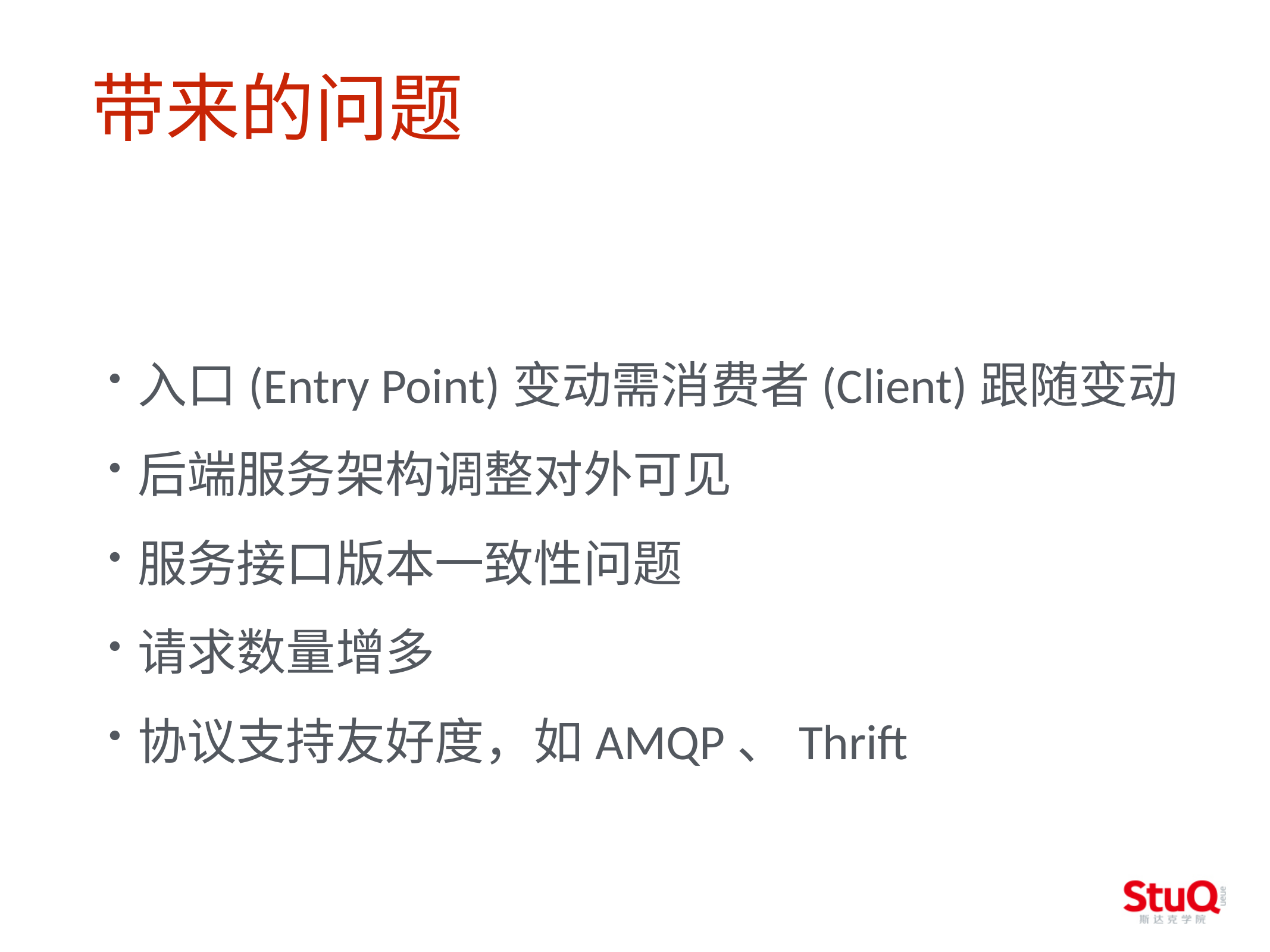

带来的问题
入口(Entry Point)变动需消费者(Client)跟随变动
后端服务架构调整对外可见
服务接口版本一致性问题
请求数量增多
协议支持友好度，如AMQP、Thrift